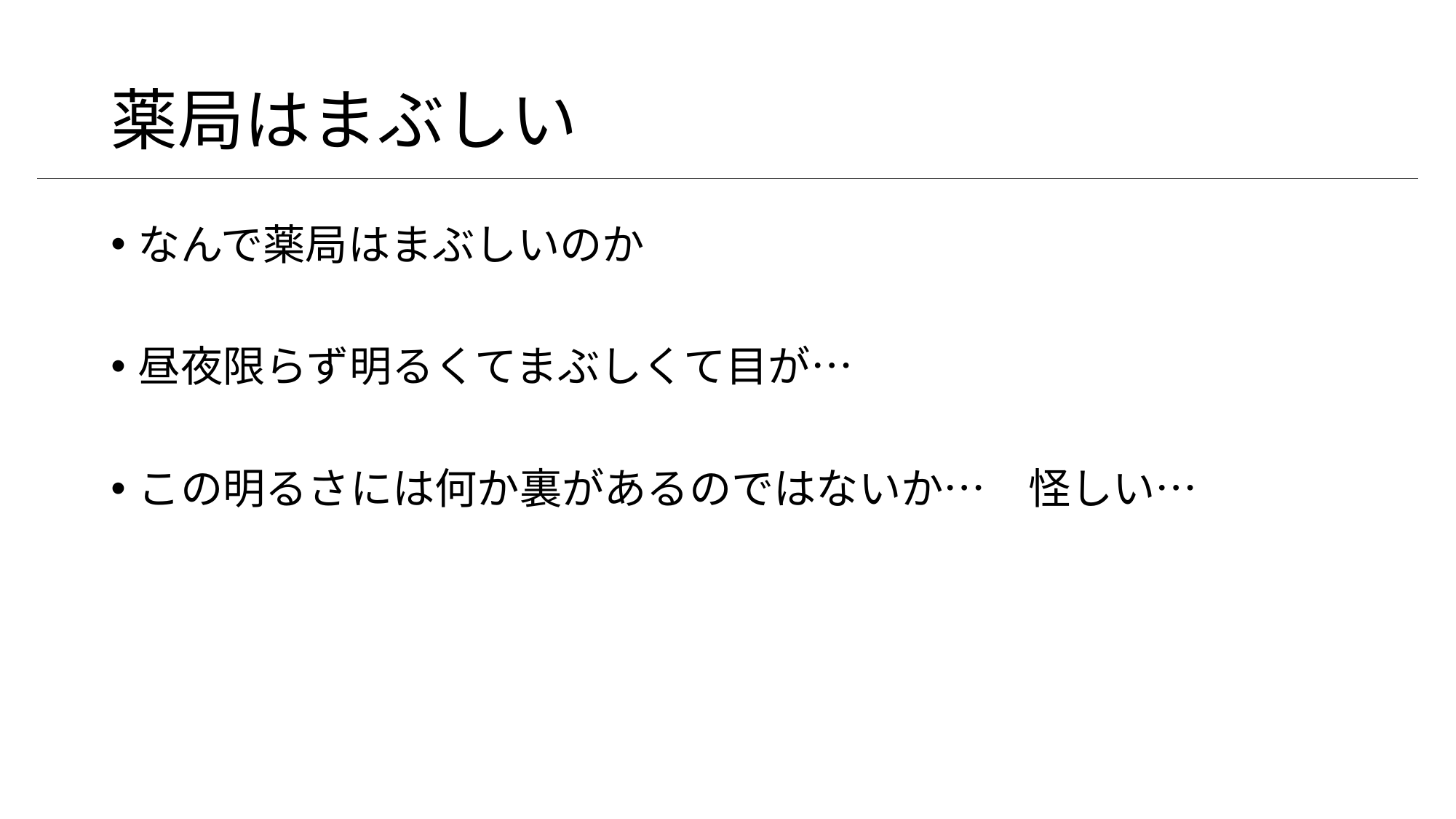

# 薬局はまぶしい
なんで薬局はまぶしいのか

昼夜限らず明るくてまぶしくて目が…

この明るさには何か裏があるのではないか…　怪しい…